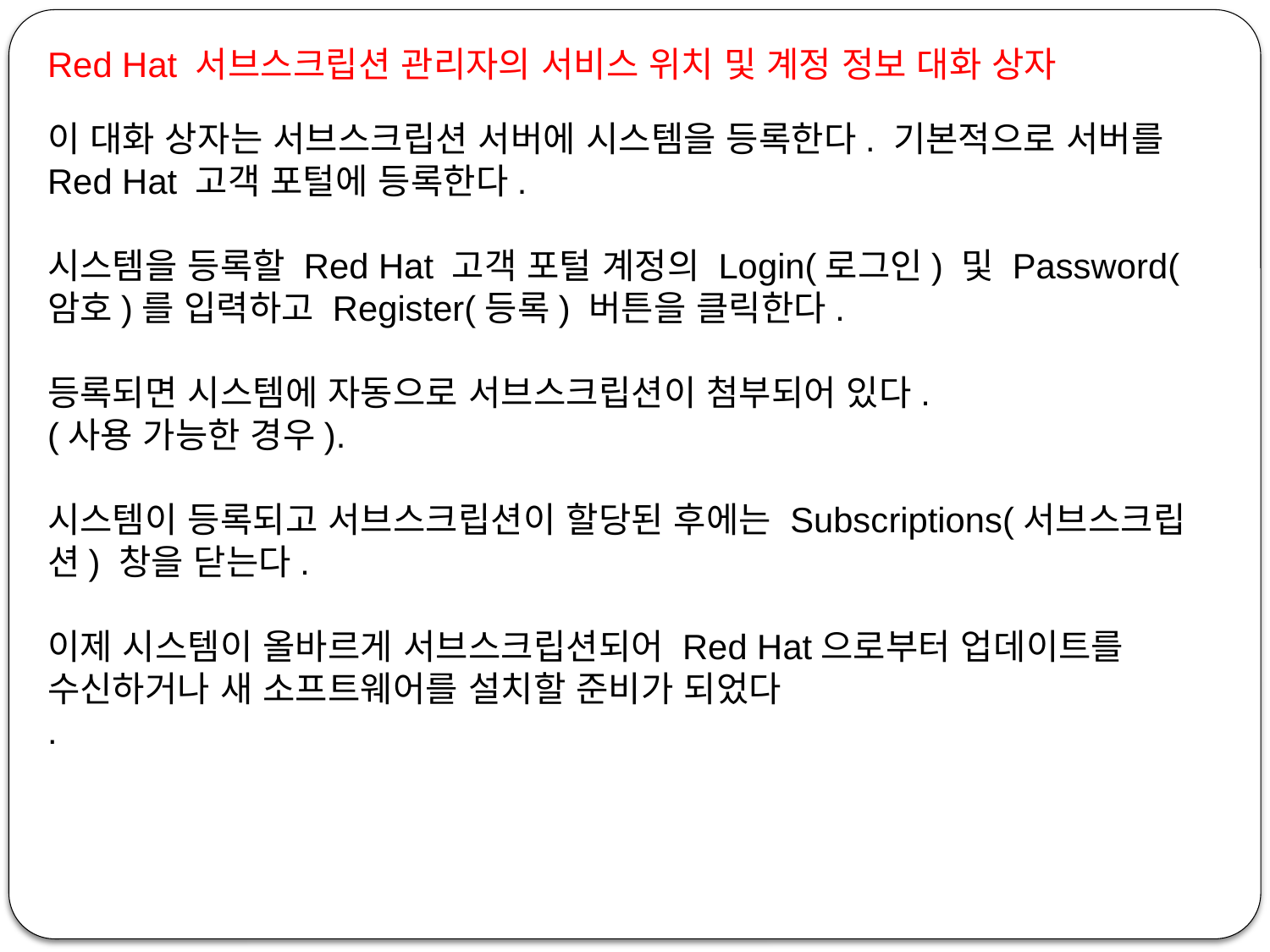

Red Hat 서브스크립션 관리자의 서비스 위치 및 계정 정보 대화 상자

이 대화 상자는 서브스크립션 서버에 시스템을 등록한다. 기본적으로 서버를 Red Hat 고객 포털에 등록한다.

시스템을 등록할 Red Hat 고객 포털 계정의 Login(로그인) 및 Password(암호)를 입력하고 Register(등록) 버튼을 클릭한다.

등록되면 시스템에 자동으로 서브스크립션이 첨부되어 있다.
(사용 가능한 경우).

시스템이 등록되고 서브스크립션이 할당된 후에는 Subscriptions(서브스크립션) 창을 닫는다.

이제 시스템이 올바르게 서브스크립션되어 Red Hat으로부터 업데이트를 수신하거나 새 소프트웨어를 설치할 준비가 되었다
.